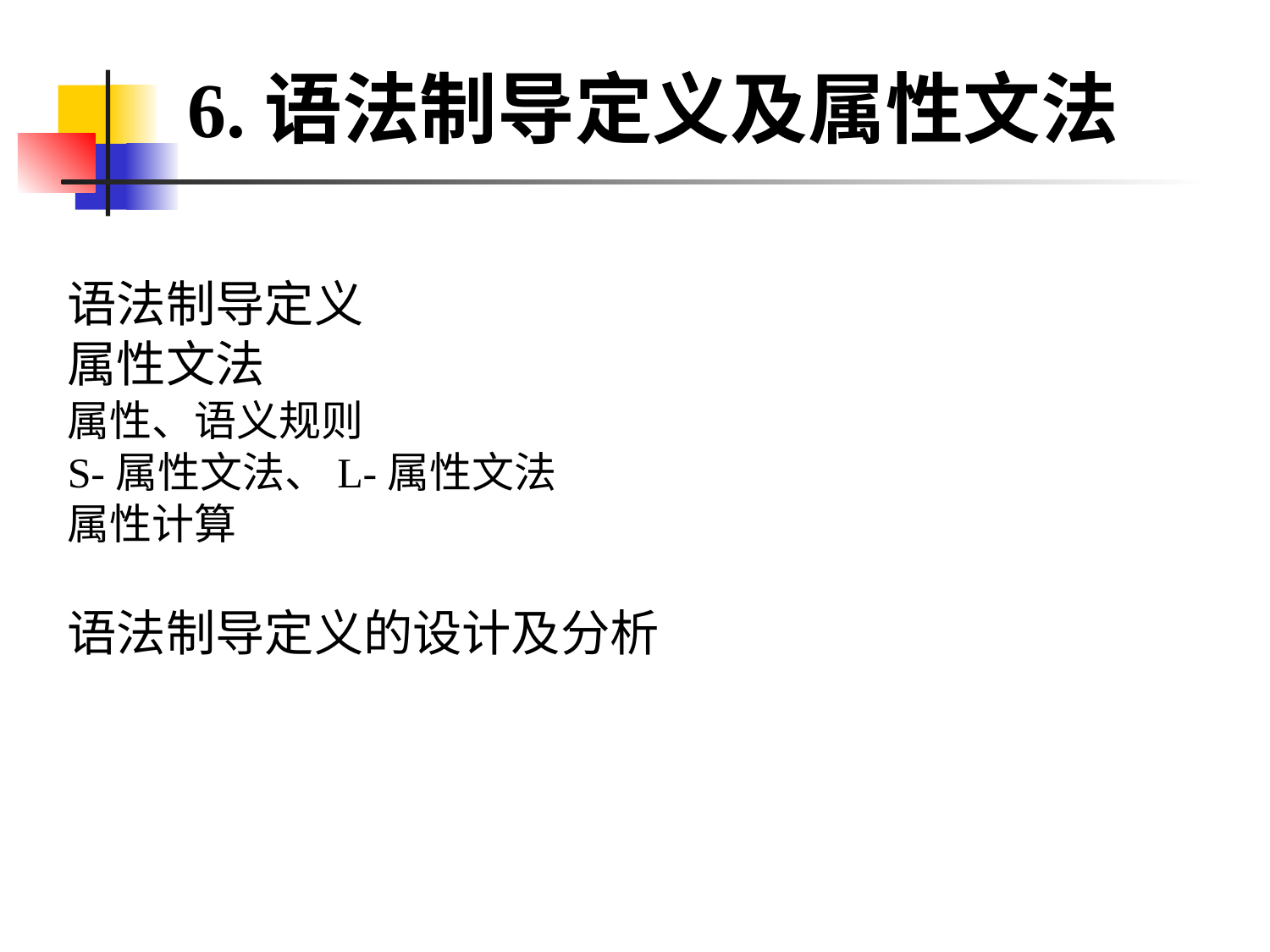

6.语法制导定义及属性文法

语法制导定义
属性文法
属性、语义规则
S-属性文法、L-属性文法
属性计算

语法制导定义的设计及分析

7